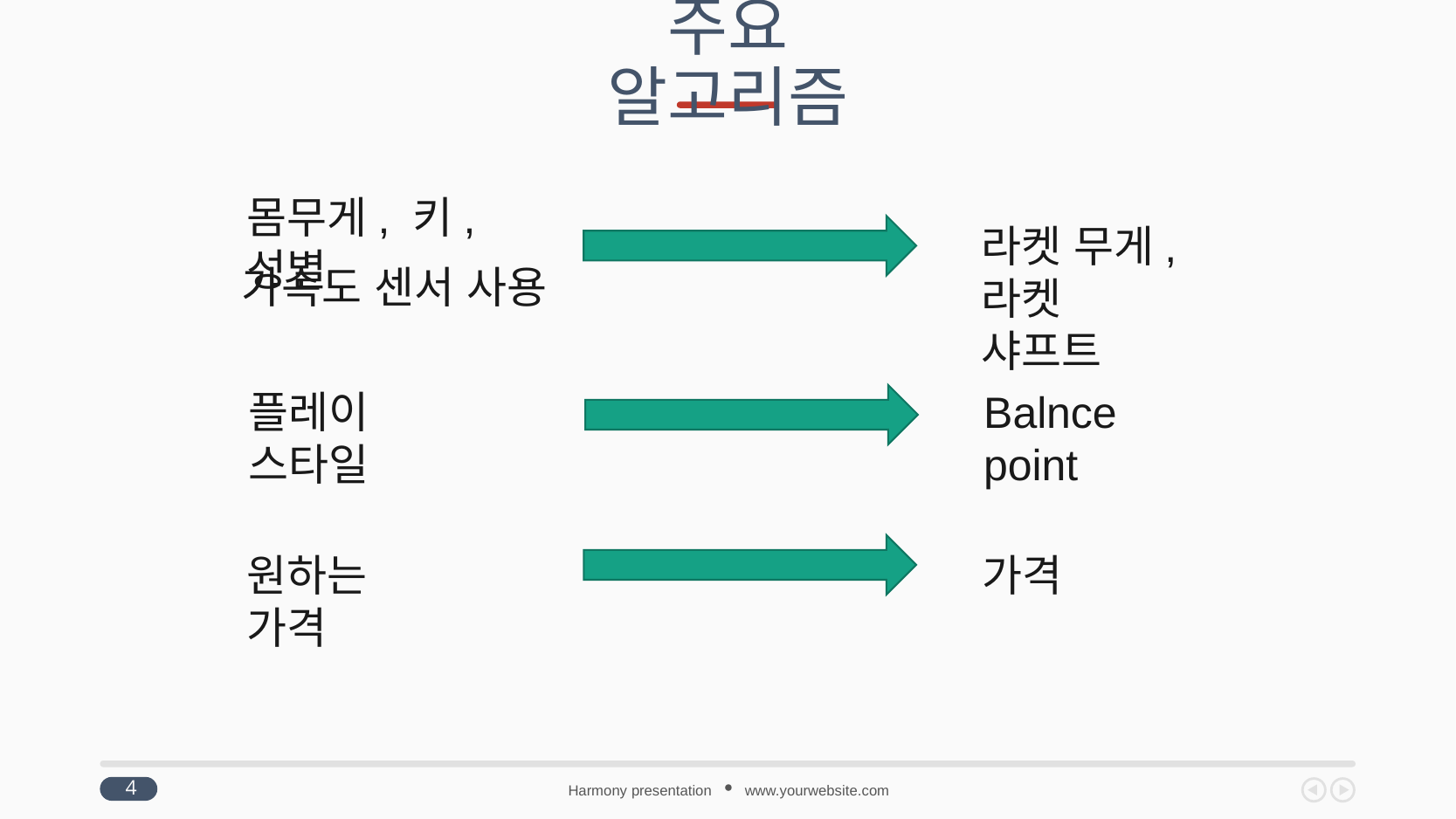

# 주요 알고리즘
몸무게, 키, 성별
라켓 무게, 라켓 샤프트

가속도 센서 사용
플레이 스타일
Balnce point

원하는 가격
가격
4